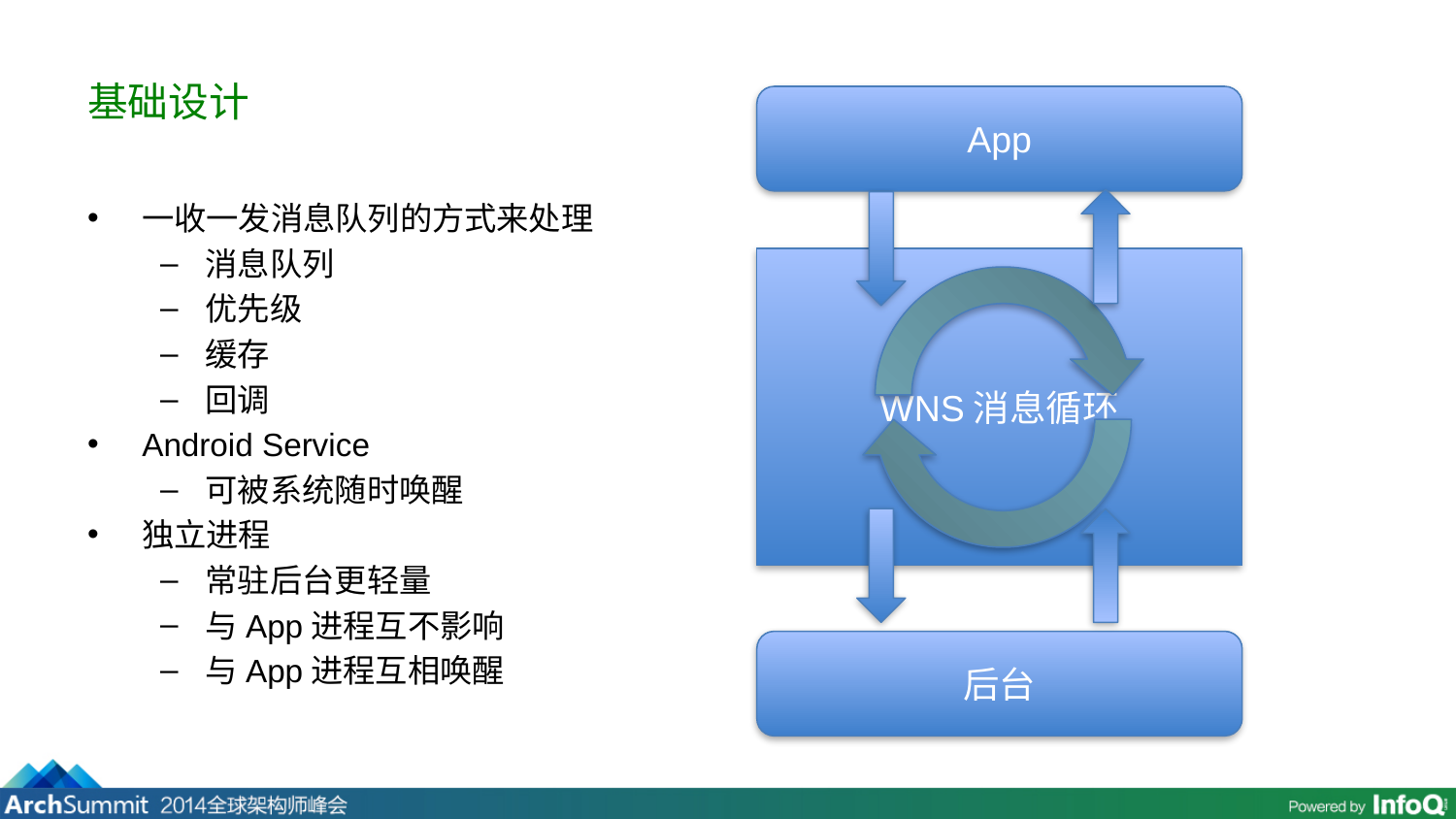

# 基础设计
App

一收一发消息队列的方式来处理
消息队列
优先级
缓存
回调
Android Service
可被系统随时唤醒
独立进程
常驻后台更轻量
与App进程互不影响
与App进程互相唤醒

WNS消息循环

后台